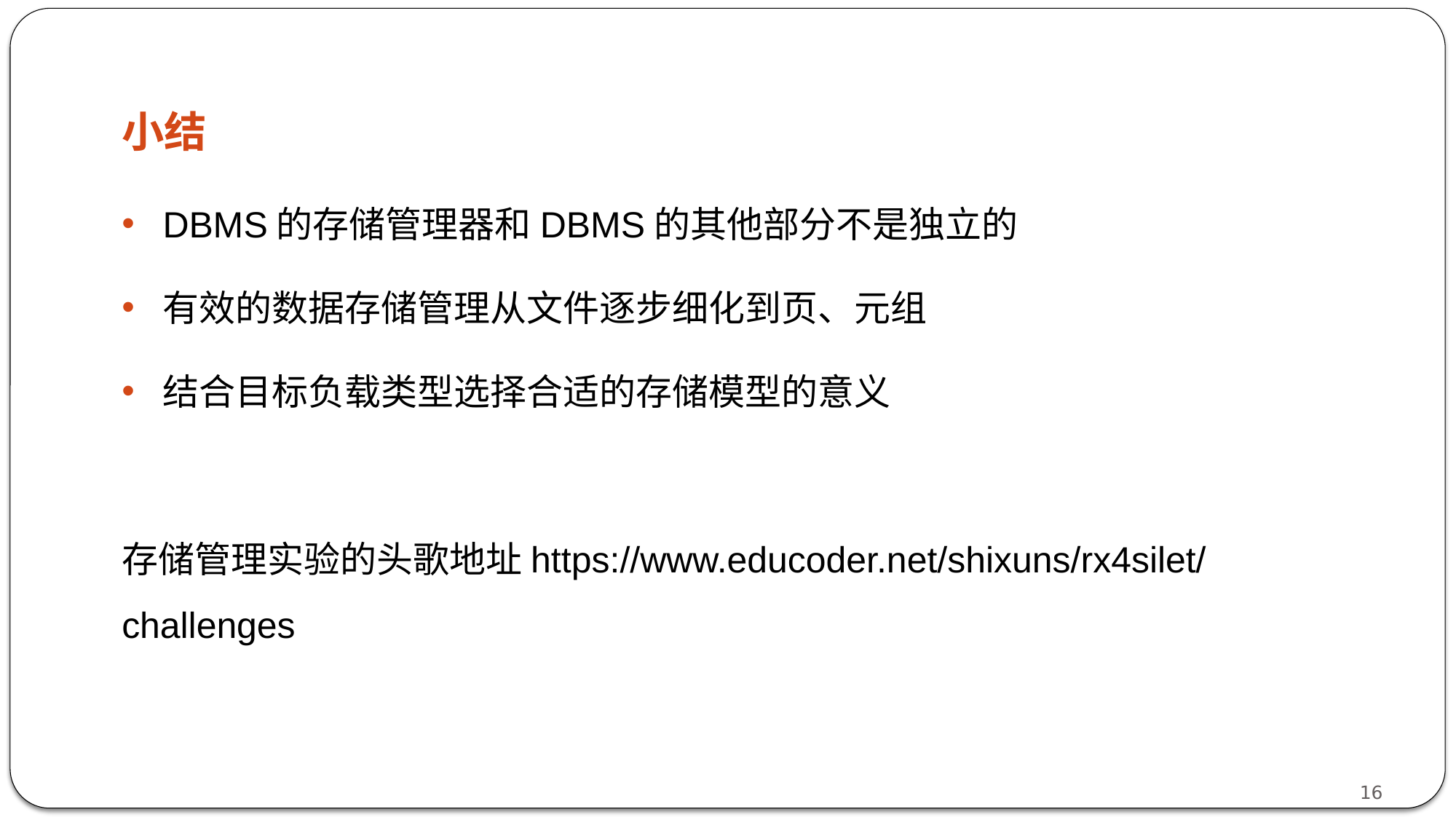

# 小结
DBMS的存储管理器和DBMS的其他部分不是独立的
有效的数据存储管理从文件逐步细化到页、元组
结合目标负载类型选择合适的存储模型的意义

存储管理实验的头歌地址https://www.educoder.net/shixuns/rx4silet/challenges
16